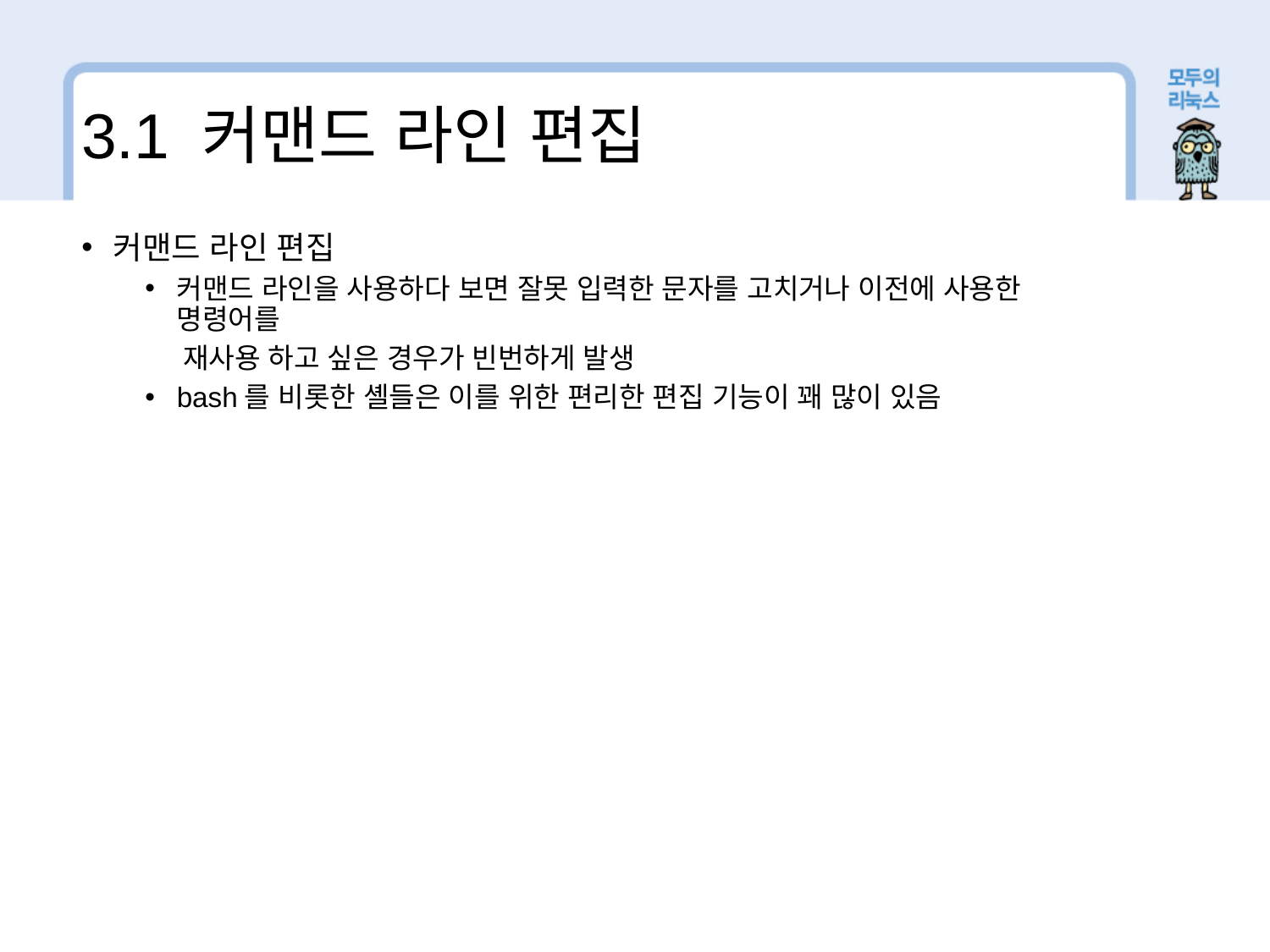

3.1 커맨드 라인 편집
커맨드 라인 편집
커맨드 라인을 사용하다 보면 잘못 입력한 문자를 고치거나 이전에 사용한 명령어를
    재사용 하고 싶은 경우가 빈번하게 발생
bash를 비롯한 셸들은 이를 위한 편리한 편집 기능이 꽤 많이 있음